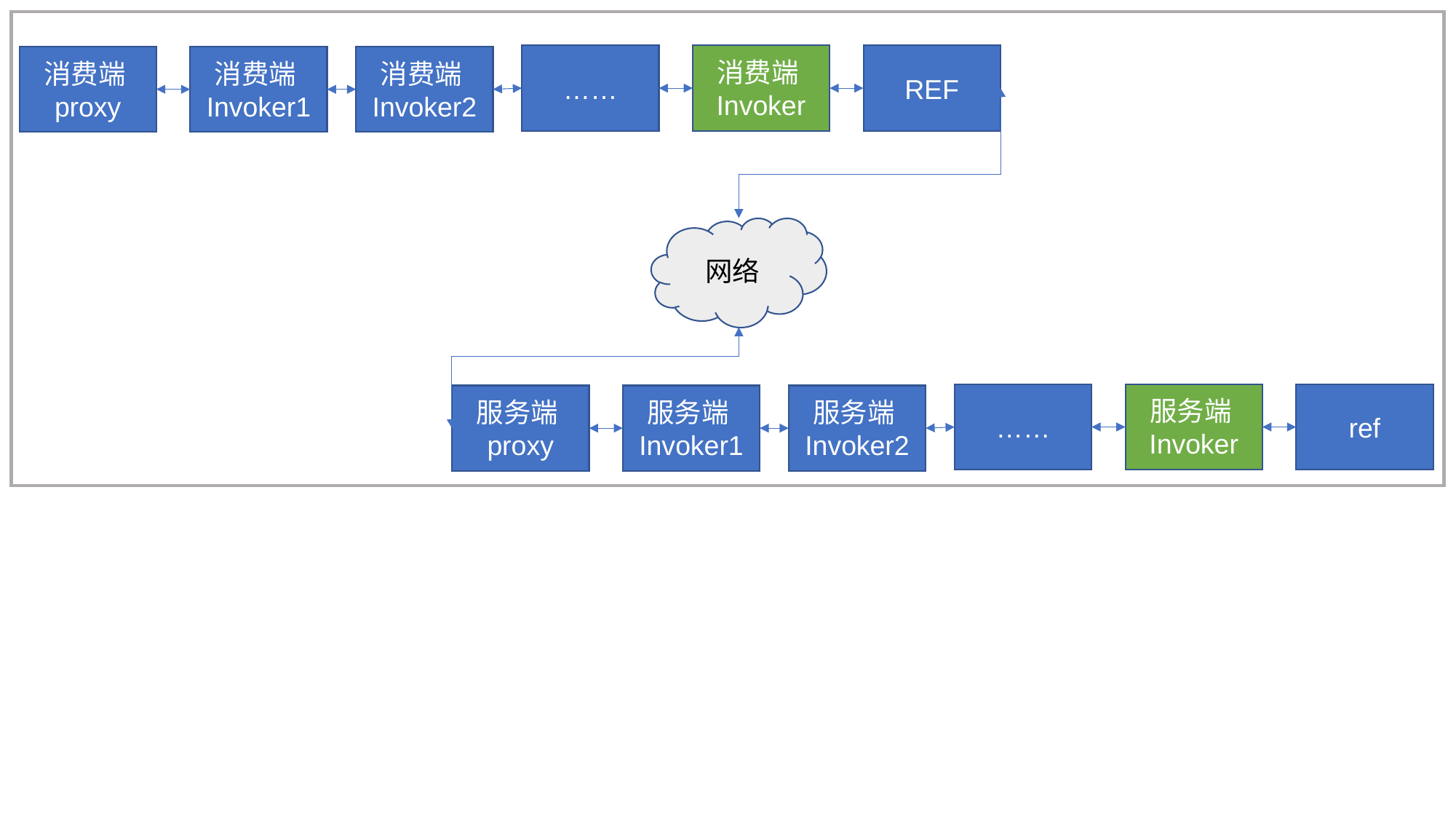

REF
……
消费端Invoker
消费端Invoker1
消费端proxy
消费端Invoker2
网络
ref
……
服务端Invoker
服务端Invoker1
服务端proxy
服务端Invoker2